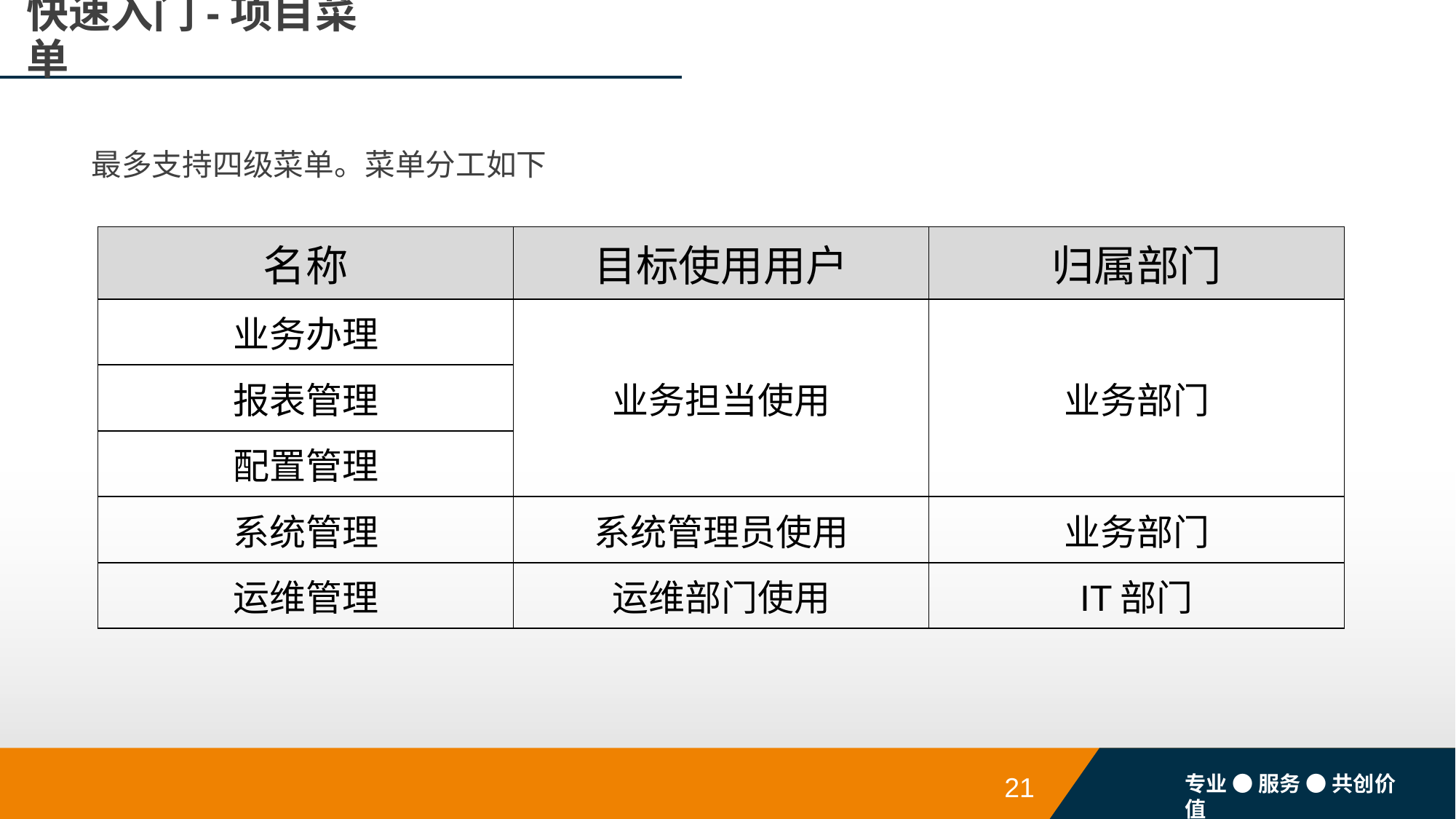

# 快速入门-项目菜单
最多支持四级菜单。菜单分工如下
| 名称 | 目标使用用户 | 归属部门 |
| --- | --- | --- |
| 业务办理 | 业务担当使用 | 业务部门 |
| 报表管理 |  |  |
| 配置管理 |  |  |
| 系统管理 | 系统管理员使用 | 业务部门 |
| 运维管理 | 运维部门使用 | IT部门 |